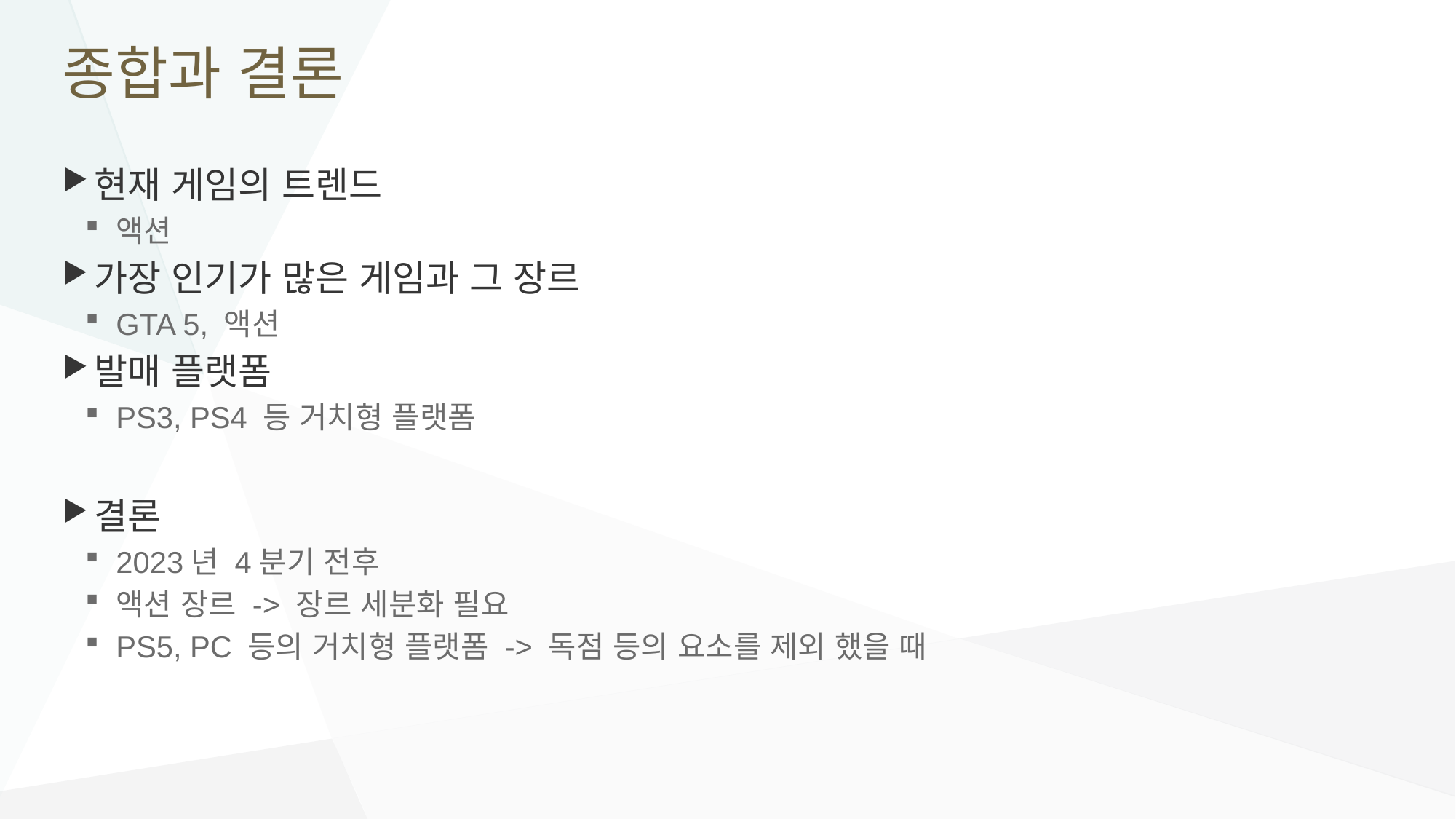

# 종합과 결론
현재 게임의 트렌드
액션
가장 인기가 많은 게임과 그 장르
GTA 5, 액션
발매 플랫폼
PS3, PS4 등 거치형 플랫폼

결론
2023년 4분기 전후
액션 장르 -> 장르 세분화 필요
PS5, PC 등의 거치형 플랫폼 -> 독점 등의 요소를 제외 했을 때